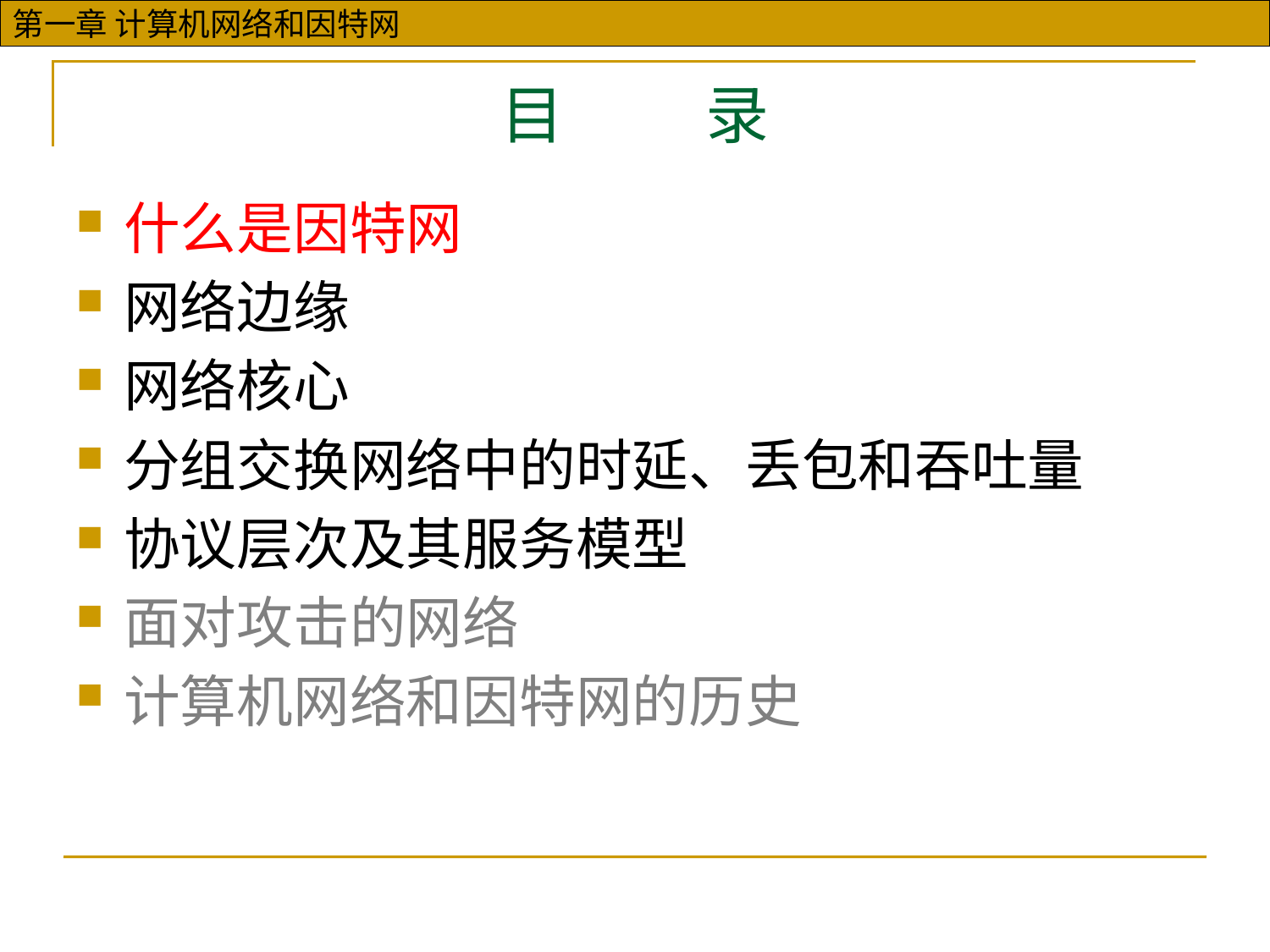

# 目          录
什么是因特网
网络边缘
网络核心
分组交换网络中的时延、丢包和吞吐量
协议层次及其服务模型
面对攻击的网络
计算机网络和因特网的历史
1